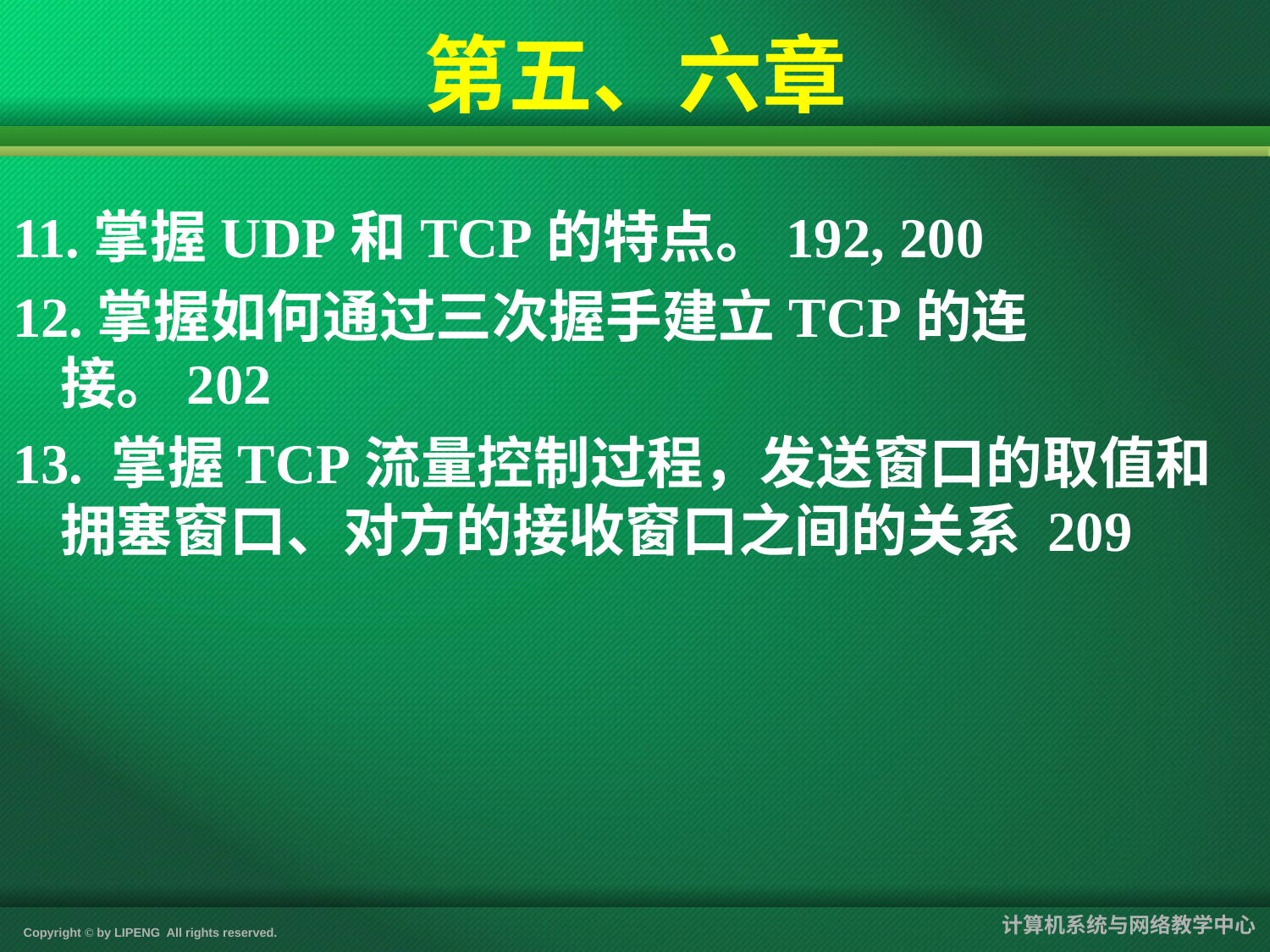

第五、六章

11.掌握UDP和TCP的特点。192, 200
12.掌握如何通过三次握手建立TCP的连接。202
13. 掌握TCP流量控制过程，发送窗口的取值和拥塞窗口、对方的接收窗口之间的关系 209